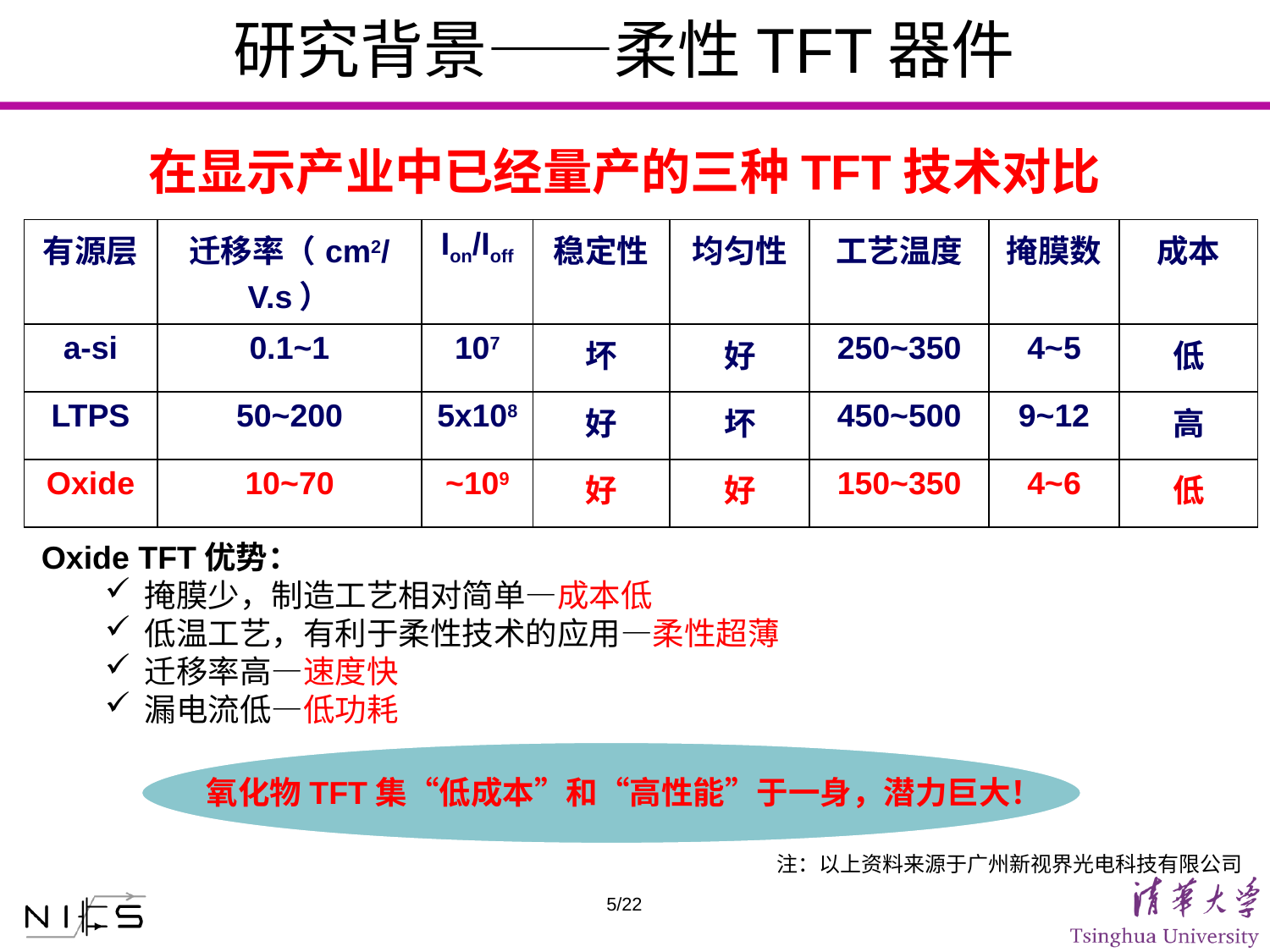

# 研究背景——柔性TFT器件
在显示产业中已经量产的三种TFT技术对比
| 有源层 | 迁移率（cm2/V.s） | Ion/Ioff | 稳定性 | 均匀性 | 工艺温度 | 掩膜数 | 成本 |
| --- | --- | --- | --- | --- | --- | --- | --- |
| a-si | 0.1~1 | 107 | 坏 | 好 | 250~350 | 4~5 | 低 |
| LTPS | 50~200 | 5x108 | 好 | 坏 | 450~500 | 9~12 | 高 |
| Oxide | 10~70 | ~109 | 好 | 好 | 150~350 | 4~6 | 低 |
Oxide TFT优势：
掩膜少，制造工艺相对简单—成本低
低温工艺，有利于柔性技术的应用—柔性超薄
迁移率高—速度快
漏电流低—低功耗

氧化物TFT集“低成本”和“高性能”于一身，潜力巨大！
注：以上资料来源于广州新视界光电科技有限公司
5/22